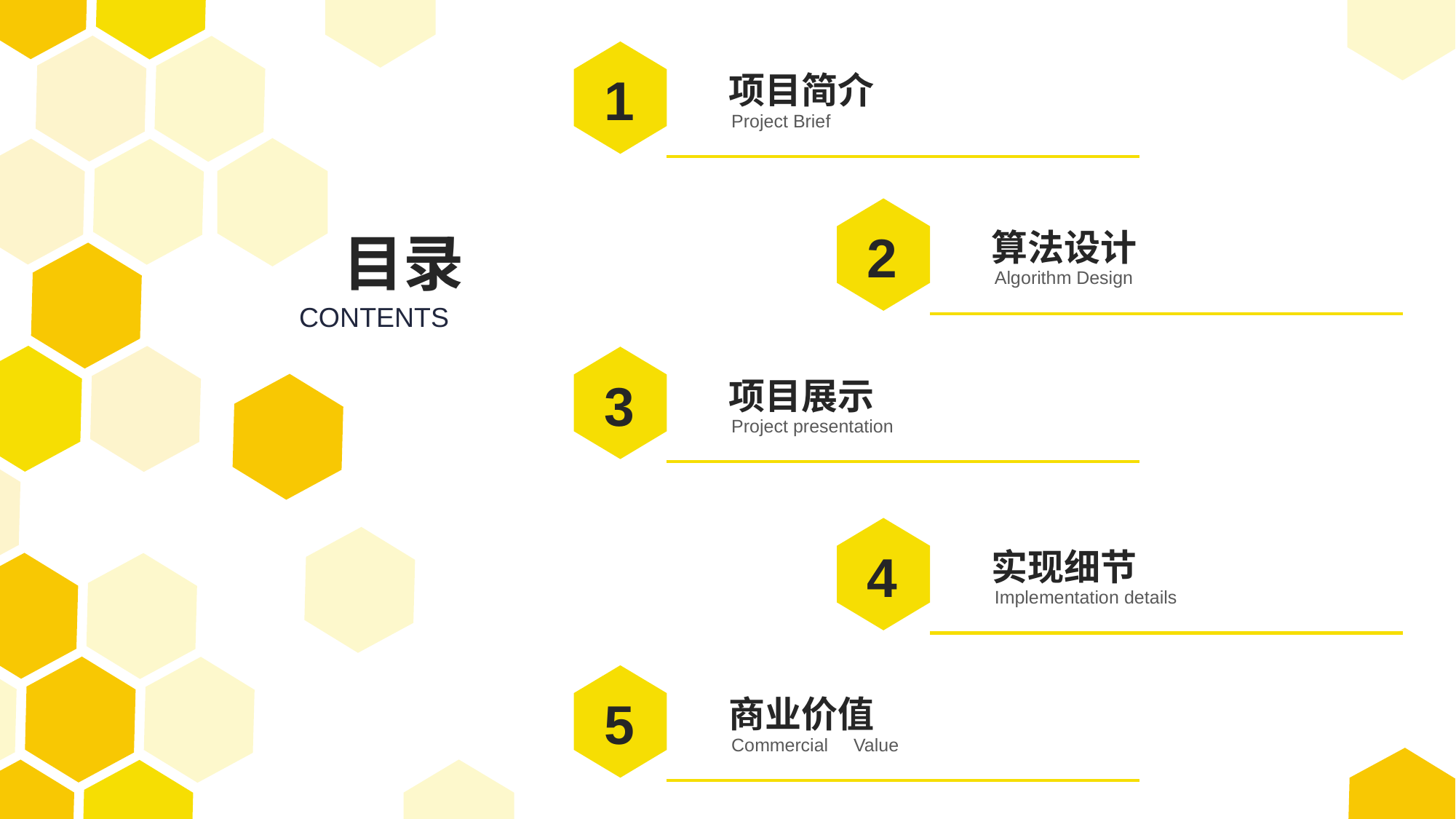

1
项目简介
01
Project Brief

2
算法设计
目录
01
Algorithm Design
CONTENTS

3
项目展示

0
Project presentation
03

4
实现细节
01
Implementation details
04

5
商业价值
01
Commercial     Value